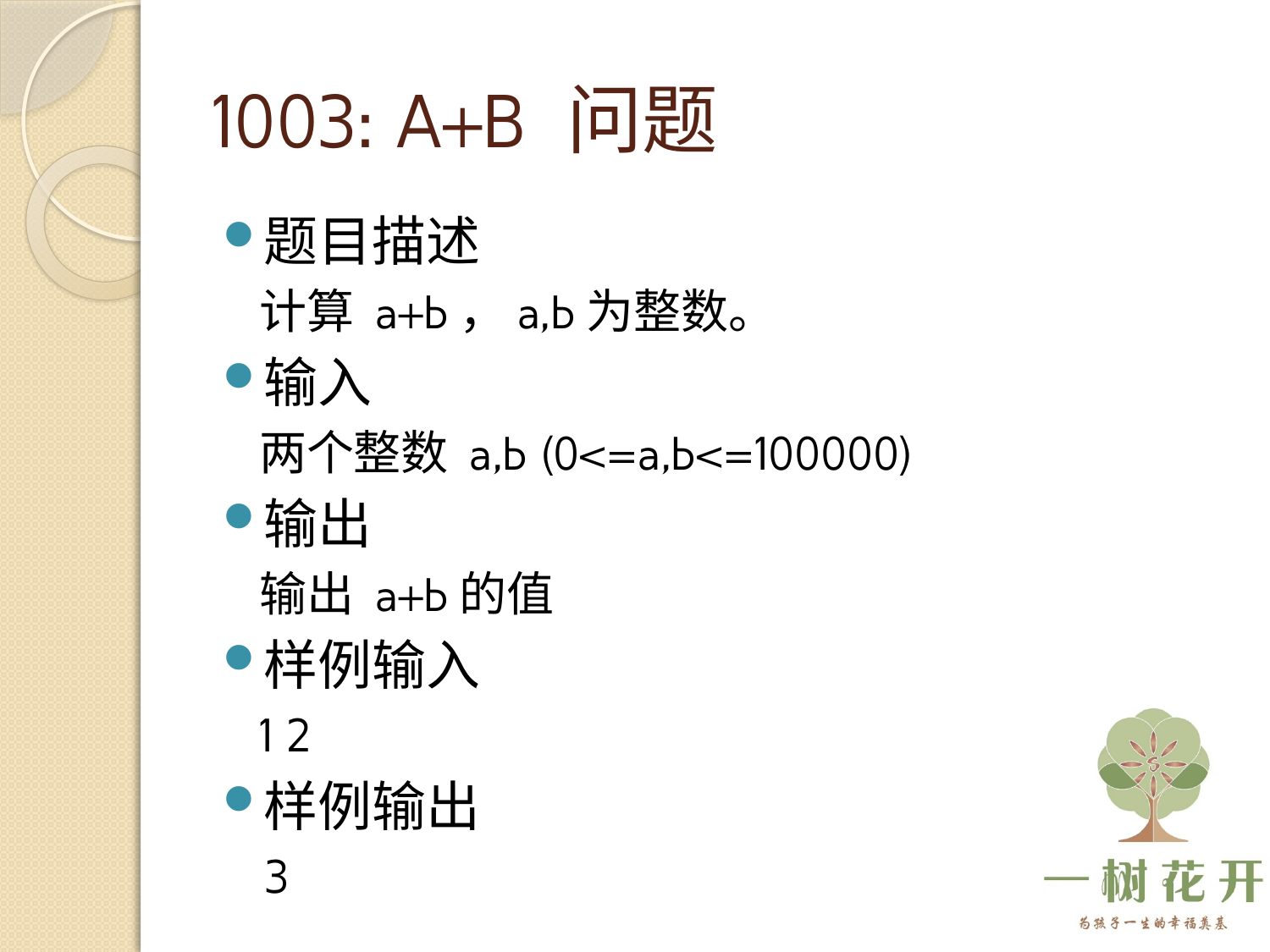

# 1003: A+B 问题
题目描述
计算 a+b，a,b为整数。
输入
两个整数 a,b (0<=a,b<=100000)
输出
输出 a+b的值
样例输入
1 2
样例输出
3